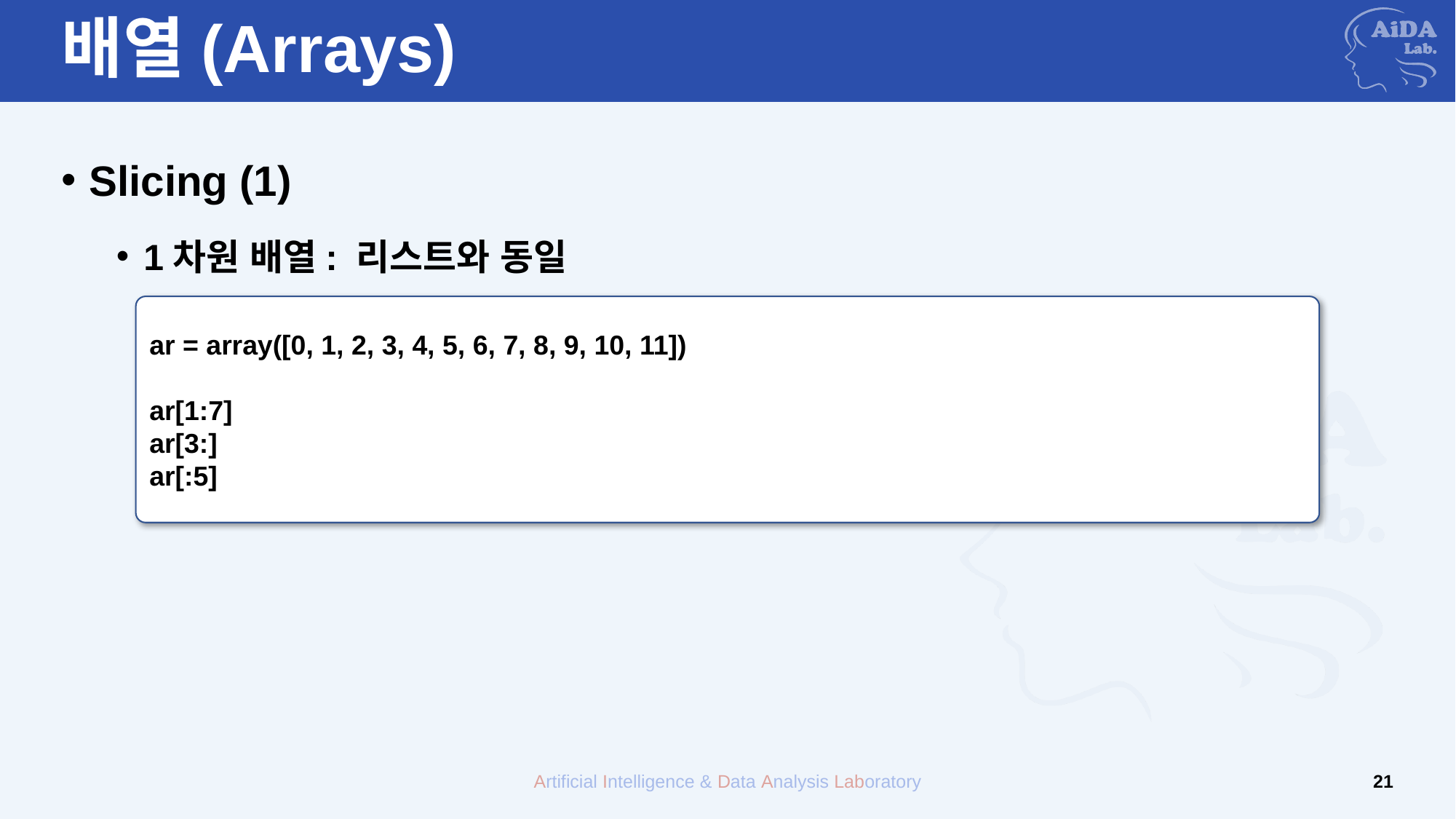

# 배열(Arrays)
Slicing (1)
1차원 배열: 리스트와 동일
ar = array([0, 1, 2, 3, 4, 5, 6, 7, 8, 9, 10, 11])

ar[1:7]
ar[3:]
ar[:5]
Artificial Intelligence & Data Analysis Laboratory
21